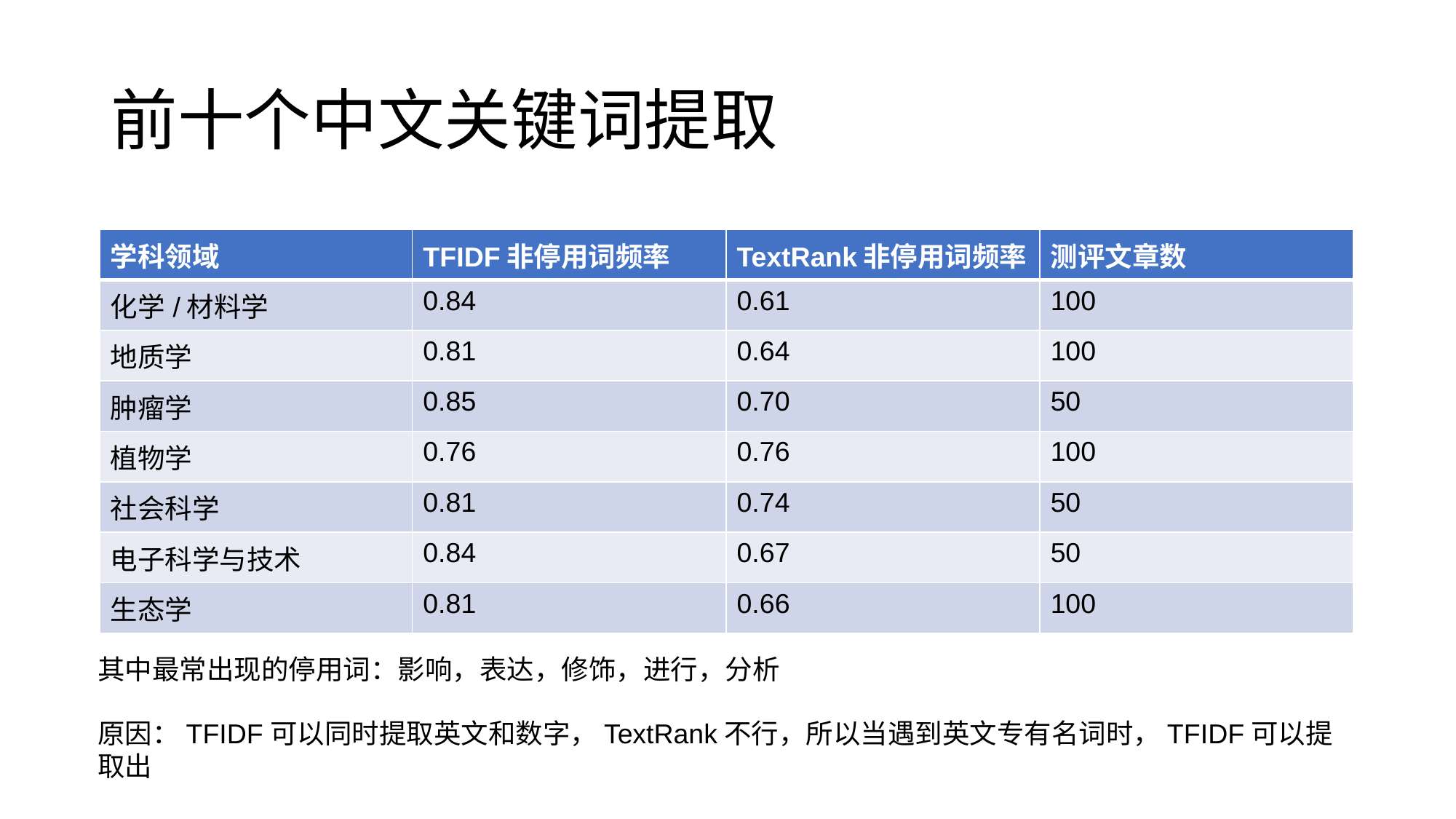

# 前十个中文关键词提取
| 学科领域 | TFIDF非停用词频率 | TextRank非停用词频率 | 测评文章数 |
| --- | --- | --- | --- |
| 化学/材料学 | 0.84 | 0.61 | 100 |
| 地质学 | 0.81 | 0.64 | 100 |
| 肿瘤学 | 0.85 | 0.70 | 50 |
| 植物学 | 0.76 | 0.76 | 100 |
| 社会科学 | 0.81 | 0.74 | 50 |
| 电子科学与技术 | 0.84 | 0.67 | 50 |
| 生态学 | 0.81 | 0.66 | 100 |
其中最常出现的停用词：影响，表达，修饰，进行，分析
原因：TFIDF可以同时提取英文和数字，TextRank不行，所以当遇到英文专有名词时，TFIDF可以提取出